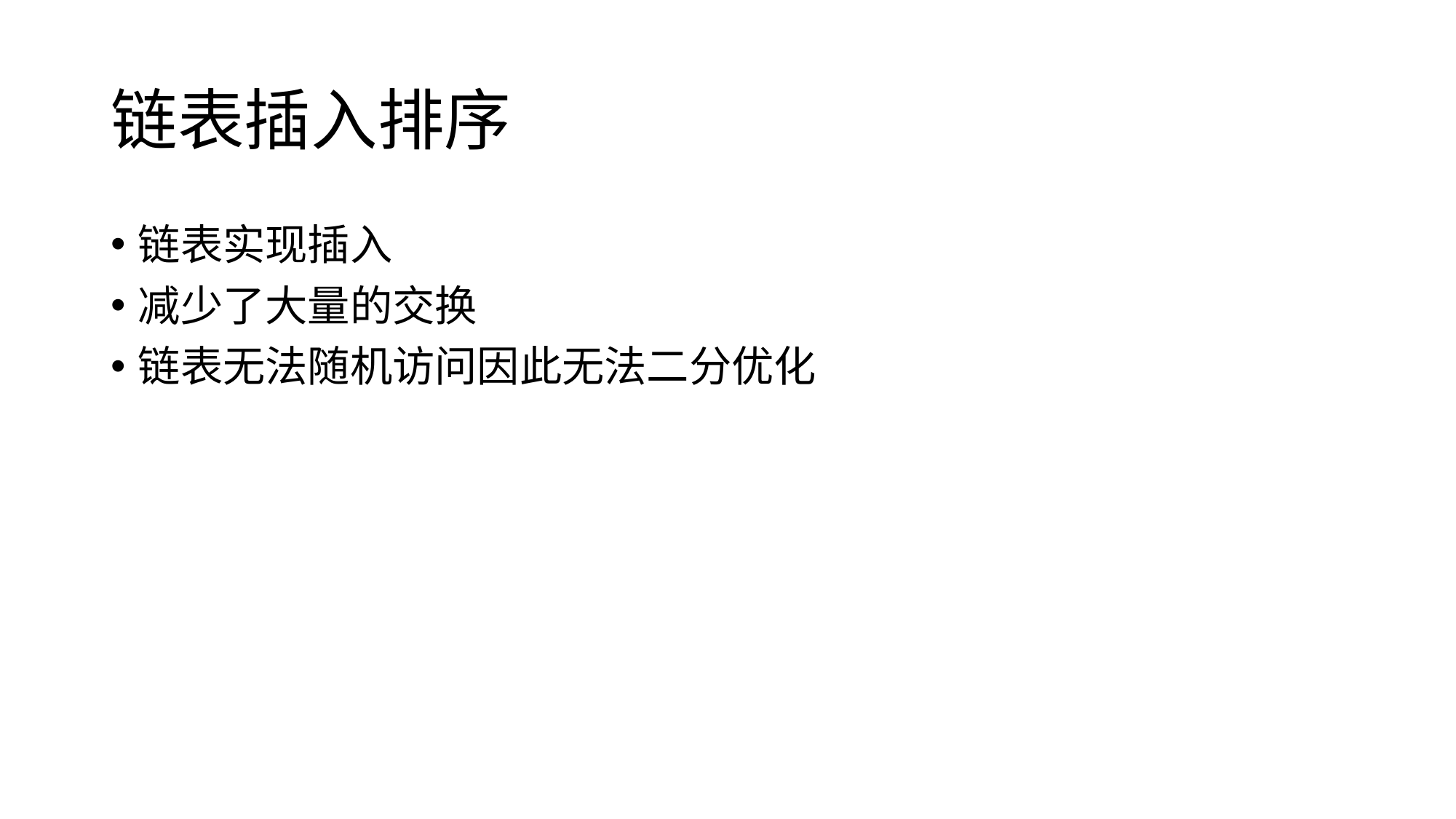

# 链表插入排序
链表实现插入
减少了大量的交换
链表无法随机访问因此无法二分优化